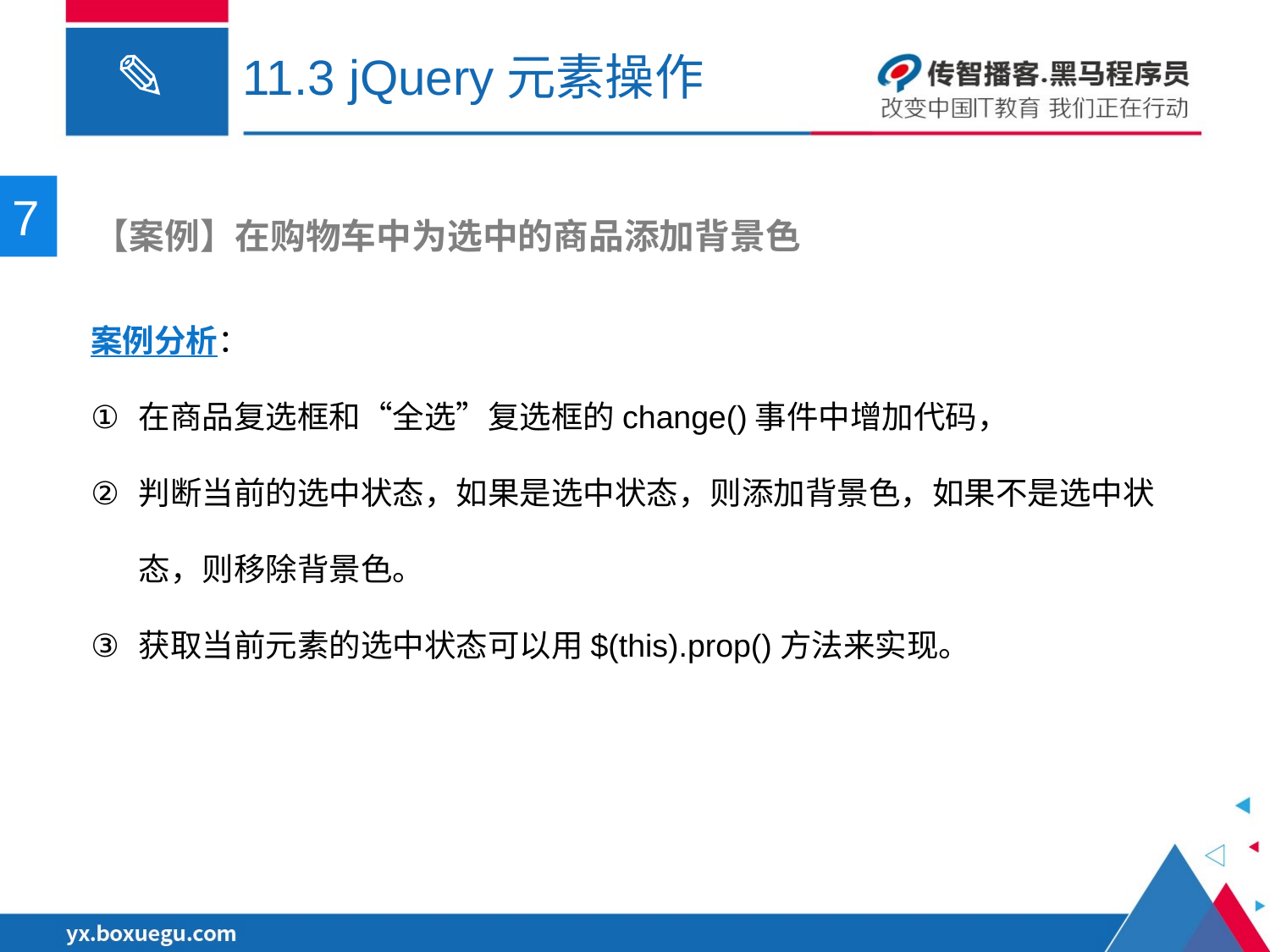

# 11.3 jQuery元素操作

7
  【案例】在购物车中为选中的商品添加背景色
案例分析：
在商品复选框和“全选”复选框的change()事件中增加代码，
判断当前的选中状态，如果是选中状态，则添加背景色，如果不是选中状态，则移除背景色。
获取当前元素的选中状态可以用$(this).prop()方法来实现。